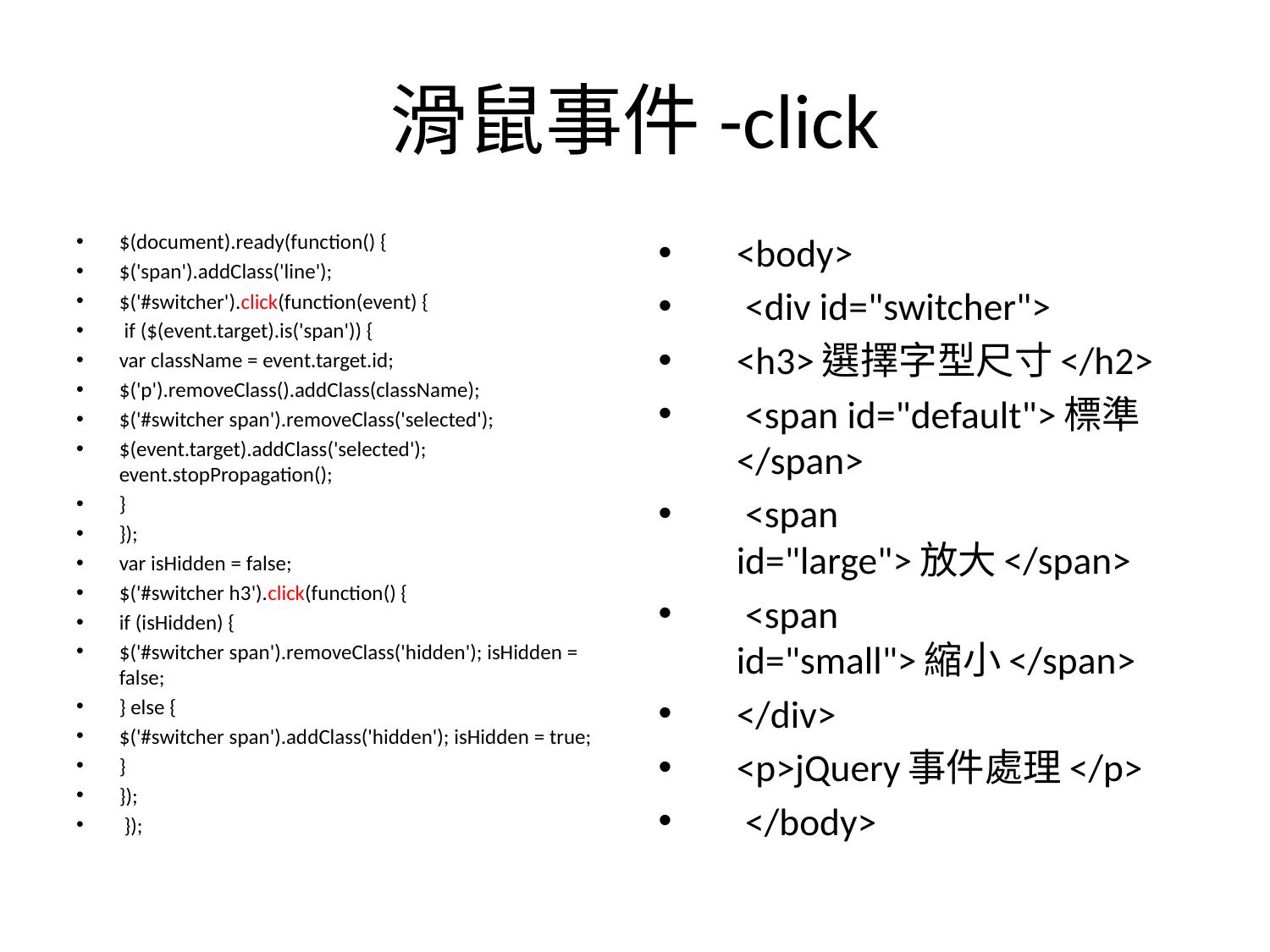

# 滑鼠事件-click
$(document).ready(function() {
$('span').addClass('line');
$('#switcher').click(function(event) {
 if ($(event.target).is('span')) {
var className = event.target.id;
$('p').removeClass().addClass(className);
$('#switcher span').removeClass('selected');
$(event.target).addClass('selected'); event.stopPropagation();
}
});
var isHidden = false;
$('#switcher h3').click(function() {
if (isHidden) {
$('#switcher span').removeClass('hidden'); isHidden = false;
} else {
$('#switcher span').addClass('hidden'); isHidden = true;
}
});
 });
<body>
 <div id="switcher">
<h3>選擇字型尺寸</h2>
 <span id="default">標準</span>
 <span id="large">放大</span>
 <span id="small">縮小</span>
</div>
<p>jQuery事件處理</p>
 </body>